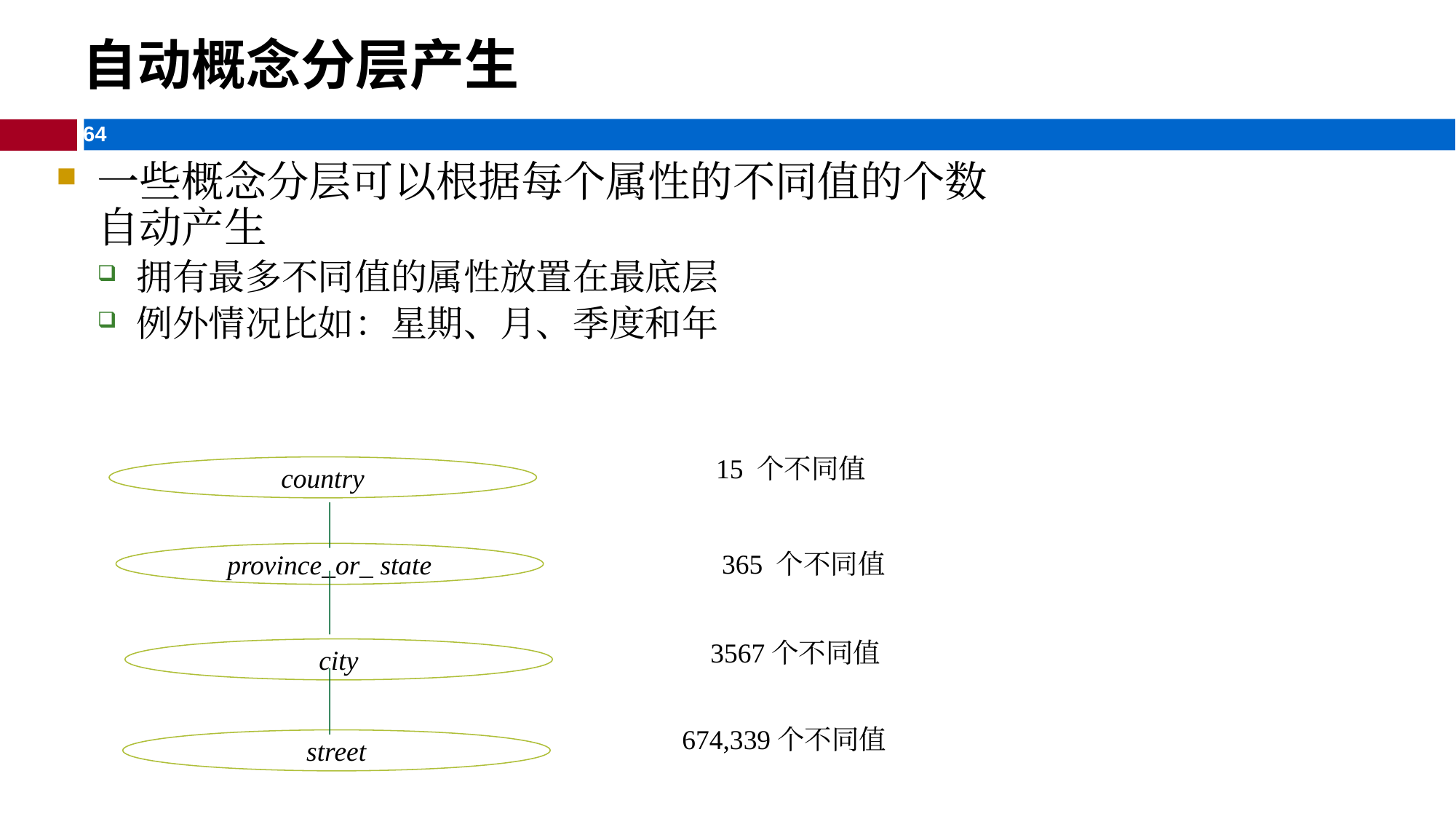

自动概念分层产生
一些概念分层可以根据每个属性的不同值的个数自动产生
拥有最多不同值的属性放置在最底层
例外情况比如：星期、月、季度和年
15 个不同值
country

365 个不同值
province_or_ state

3567个不同值
city

674,339个不同值
street